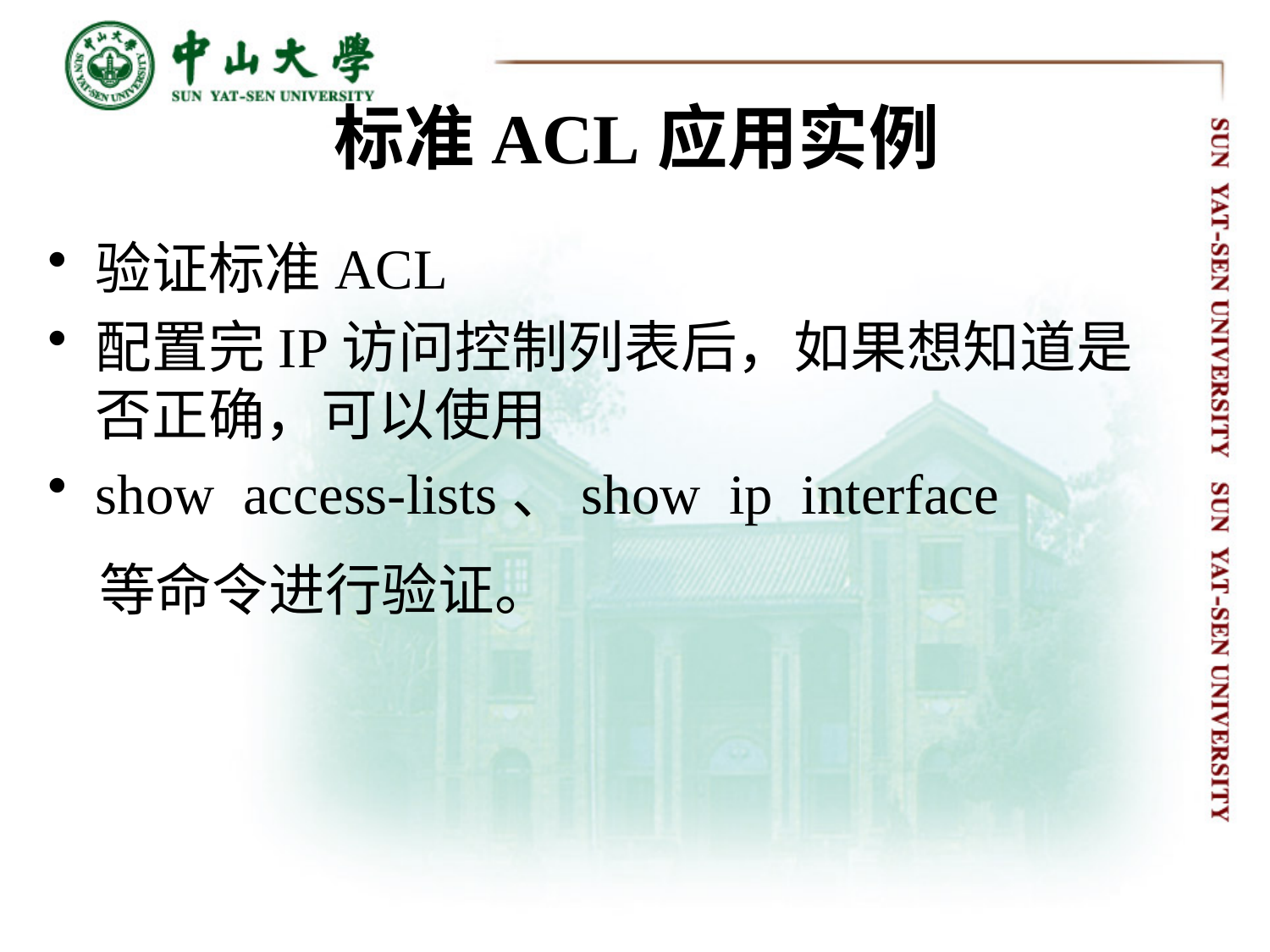

# 标准ACL应用实例
验证标准ACL
配置完IP访问控制列表后，如果想知道是否正确，可以使用
show  access-lists、show  ip  interface
   等命令进行验证。